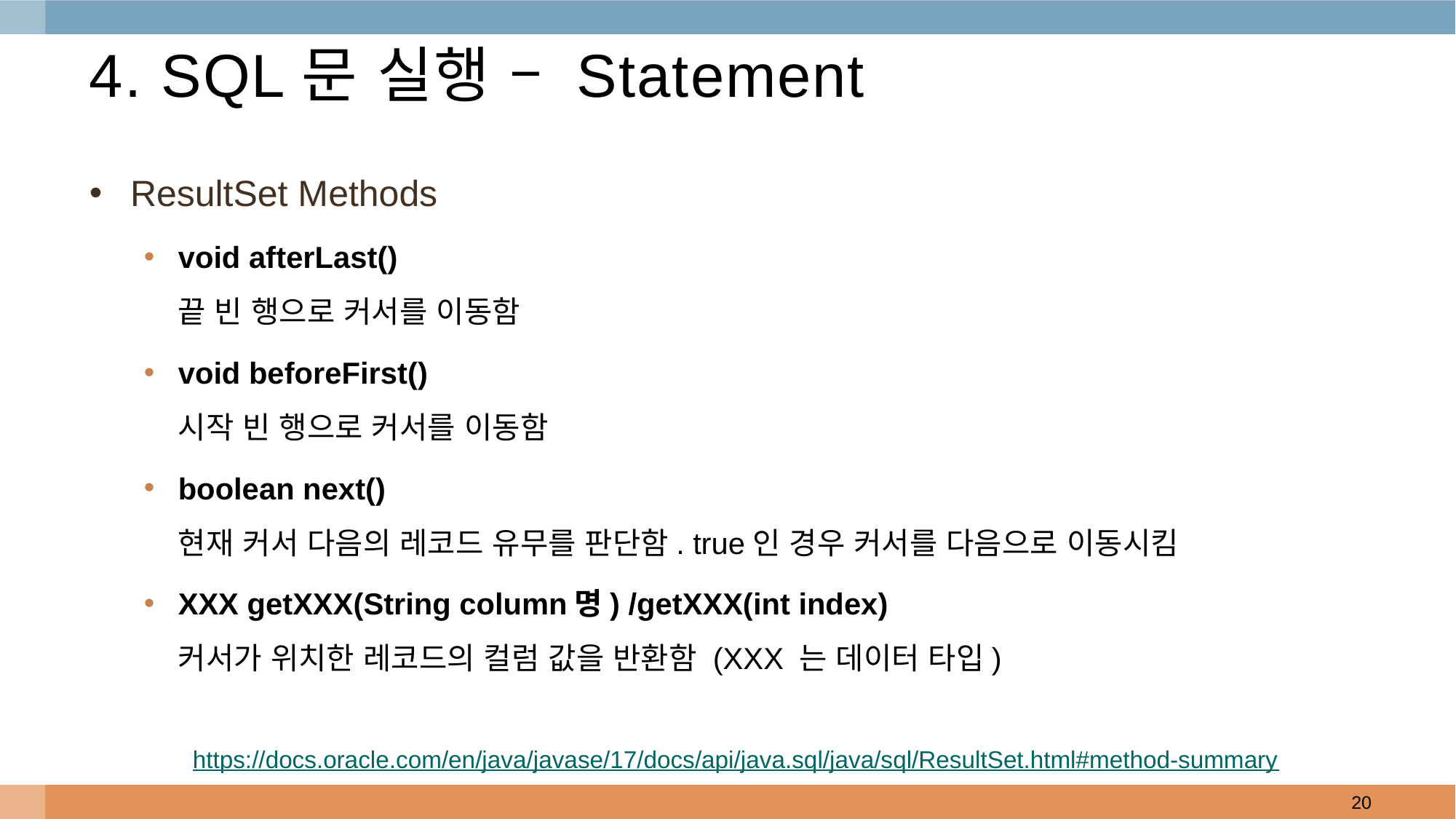

# 4. SQL문 실행 – Statement
ResultSet Methods
void afterLast()
끝 빈 행으로 커서를 이동함
void beforeFirst()
시작 빈 행으로 커서를 이동함
boolean next()
현재 커서 다음의 레코드 유무를 판단함. true인 경우 커서를 다음으로 이동시킴
XXX getXXX(String column명) /getXXX(int index)
커서가 위치한 레코드의 컬럼 값을 반환함 (XXX 는 데이터 타입)
https://docs.oracle.com/en/java/javase/17/docs/api/java.sql/java/sql/ResultSet.html#method-summary
20